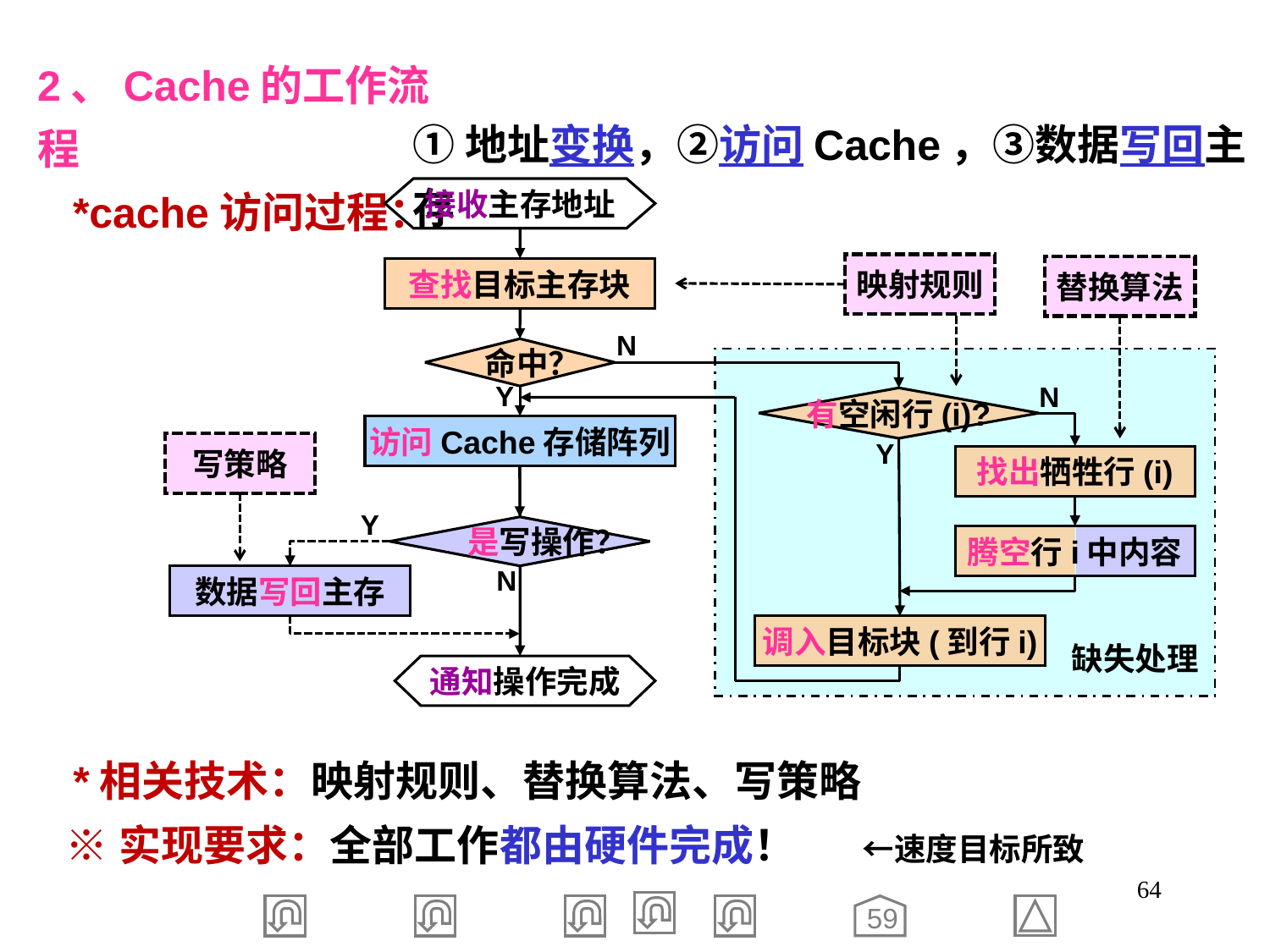

2、Cache的工作流程
   *cache访问过程：
①地址变换，②访问Cache，③数据写回主存
接收主存地址
查找目标主存块
N
命中？
Y

访问Cache存储阵列
通知操作完成
映射规则
替换算法

N
有空闲行(i)?

Y
找出牺牲行(i)
腾空行i中内容

调入目标块(到行i)
缺失处理
写策略
Y
是写操作？
N
数据写回主存
   *相关技术：映射规则、替换算法、写策略
   ※实现要求：全部工作都由硬件完成！       ←速度目标所致
64

59